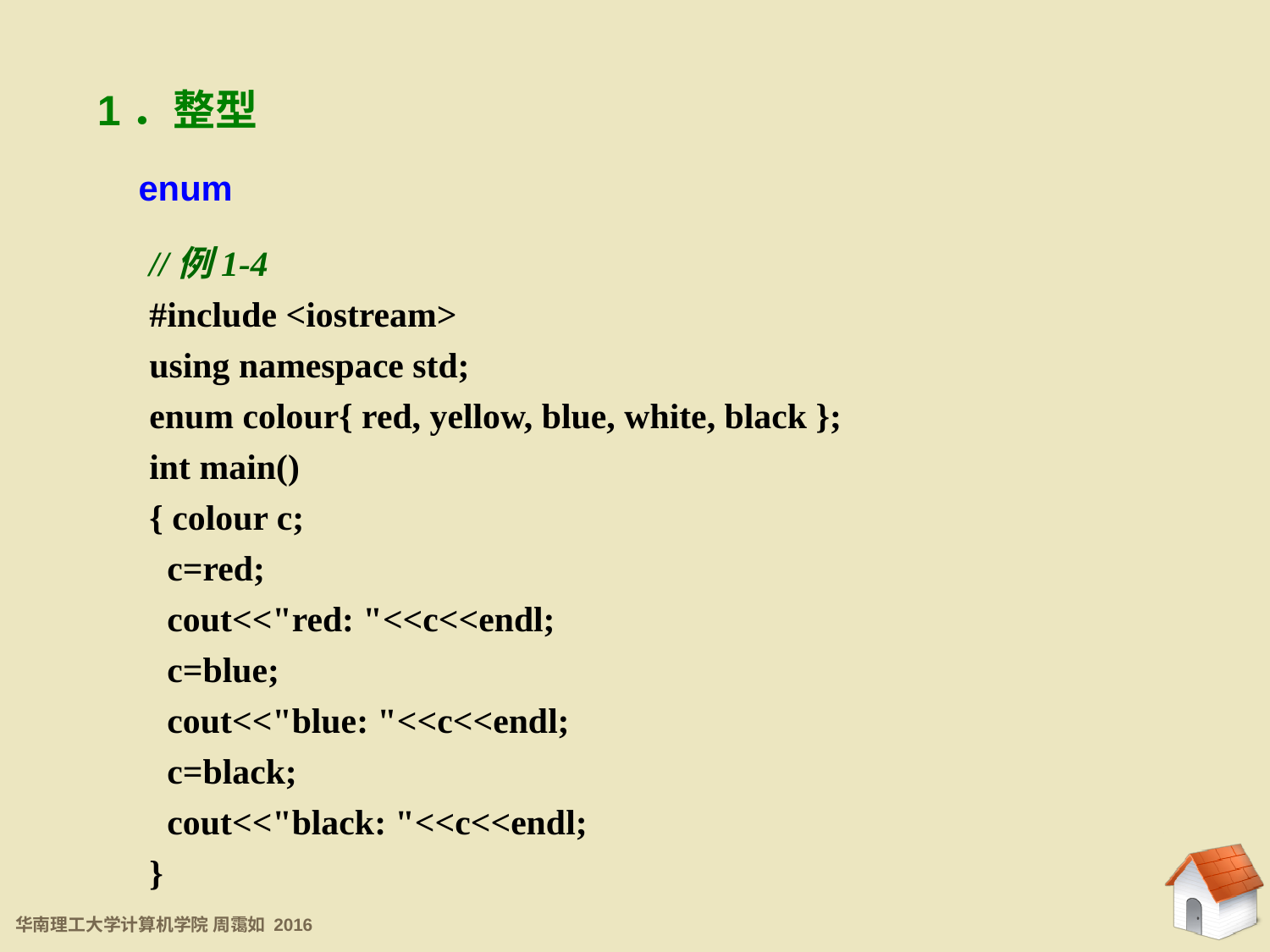

1．整型
enum
//例1-4
#include <iostream>
using namespace std;
enum colour{ red, yellow, blue, white, black };
int main()
{ colour c;
  c=red;
  cout<<"red: "<<c<<endl;
  c=blue;
  cout<<"blue: "<<c<<endl;
  c=black;
  cout<<"black: "<<c<<endl;
}